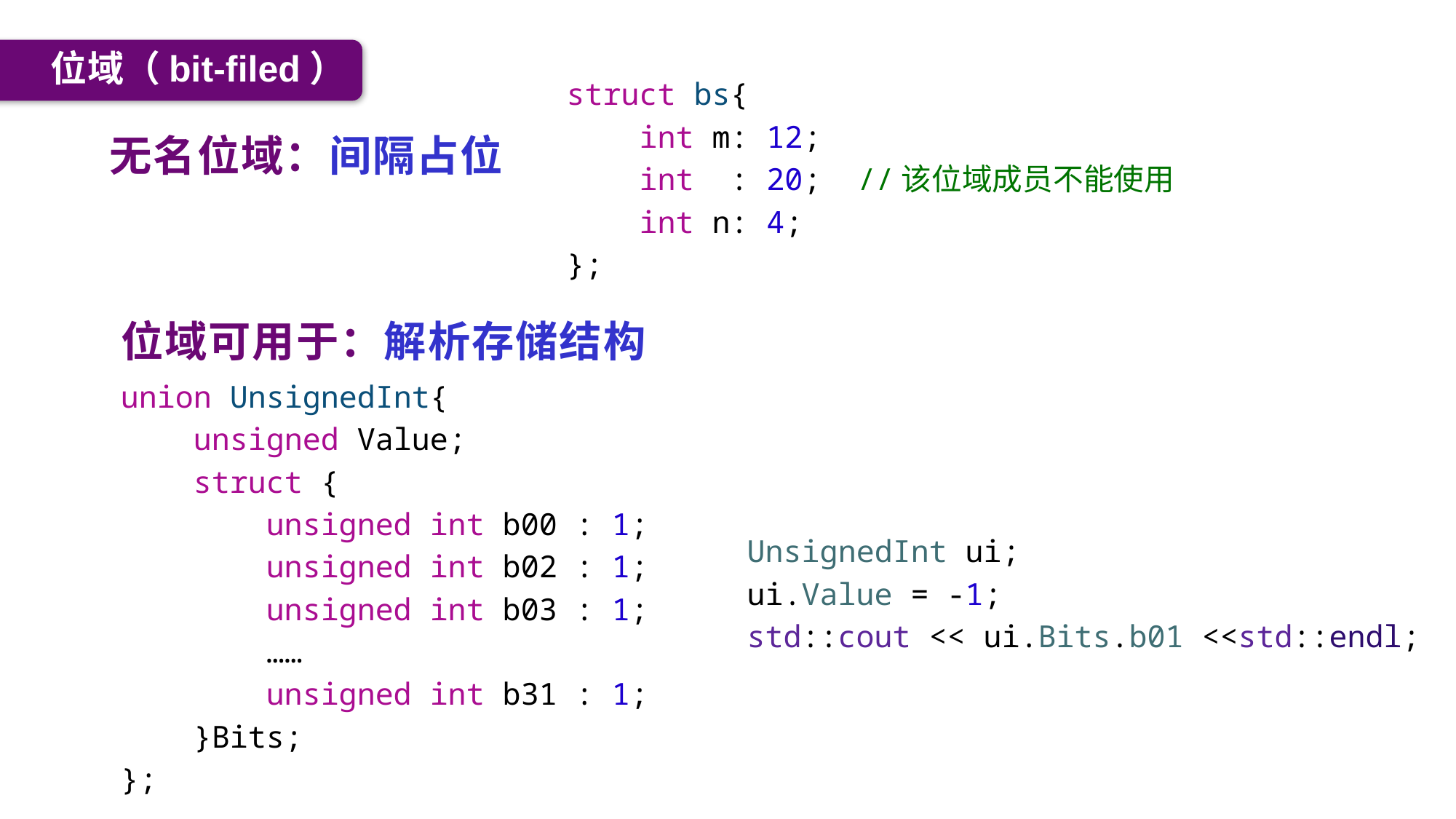

位域（bit-filed）
struct bs{
    int m: 12;
    int  : 20;  //该位域成员不能使用
    int n: 4;
};
无名位域：间隔占位
位域可用于：解析存储结构
union UnsignedInt{
    unsigned Value;
    struct {
        unsigned int b00 : 1;
        unsigned int b02 : 1;
        unsigned int b03 : 1;
        ……
        unsigned int b31 : 1;
    }Bits;
};
    UnsignedInt ui;
    ui.Value = -1;
    std::cout << ui.Bits.b01 <<std::endl;